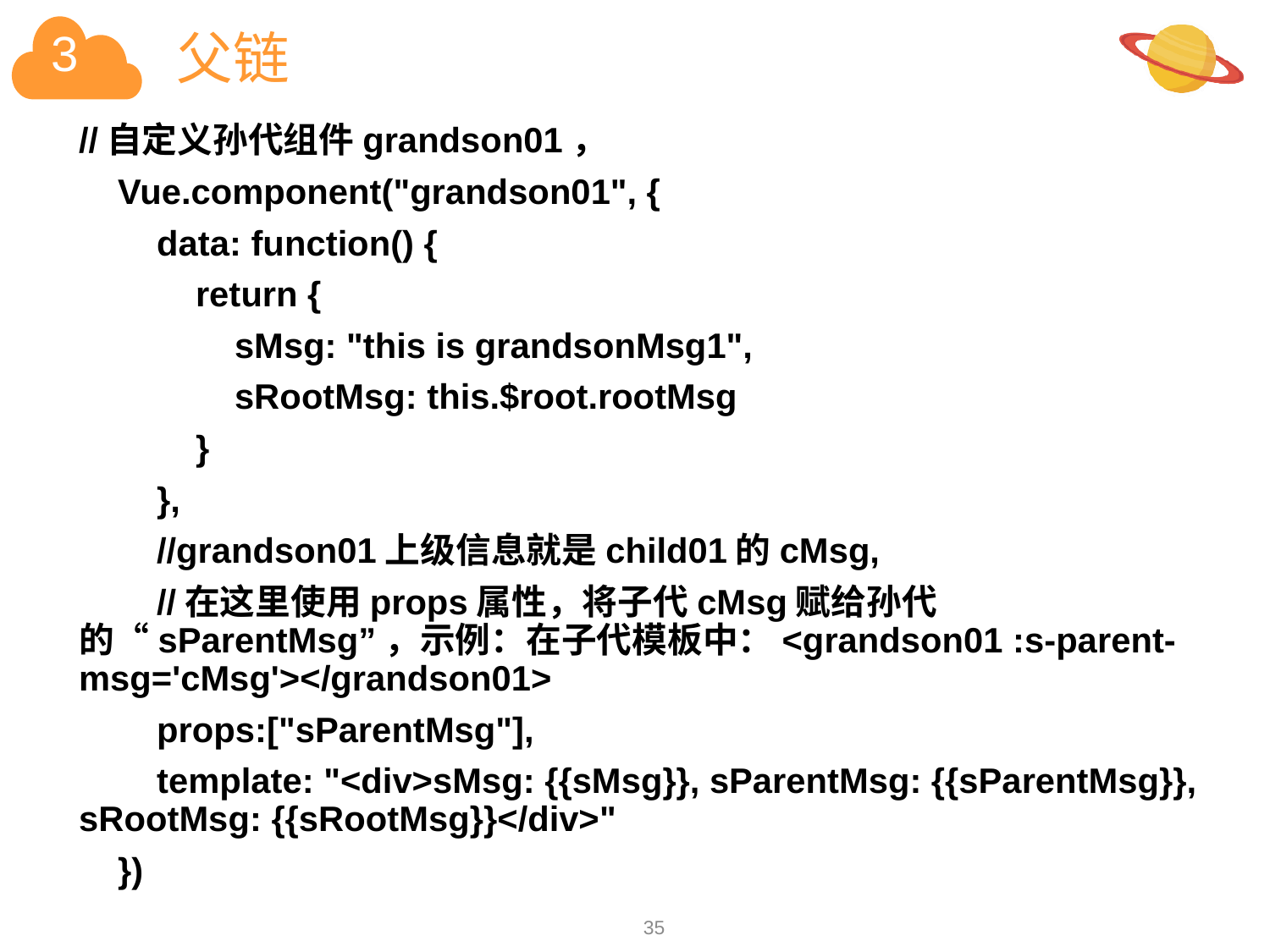

# 父链
//自定义孙代组件grandson01，
    Vue.component("grandson01", {
        data: function() {
            return {
                sMsg: "this is grandsonMsg1",
                sRootMsg: this.$root.rootMsg
            }
        },
        //grandson01上级信息就是child01的cMsg,
        //在这里使用props属性，将子代cMsg赋给孙代的“sParentMsg”，示例：在子代模板中：<grandson01 :s-parent-msg='cMsg'></grandson01>
        props:["sParentMsg"],
        template: "<div>sMsg: {{sMsg}}, sParentMsg: {{sParentMsg}}, sRootMsg: {{sRootMsg}}</div>"
    })

35